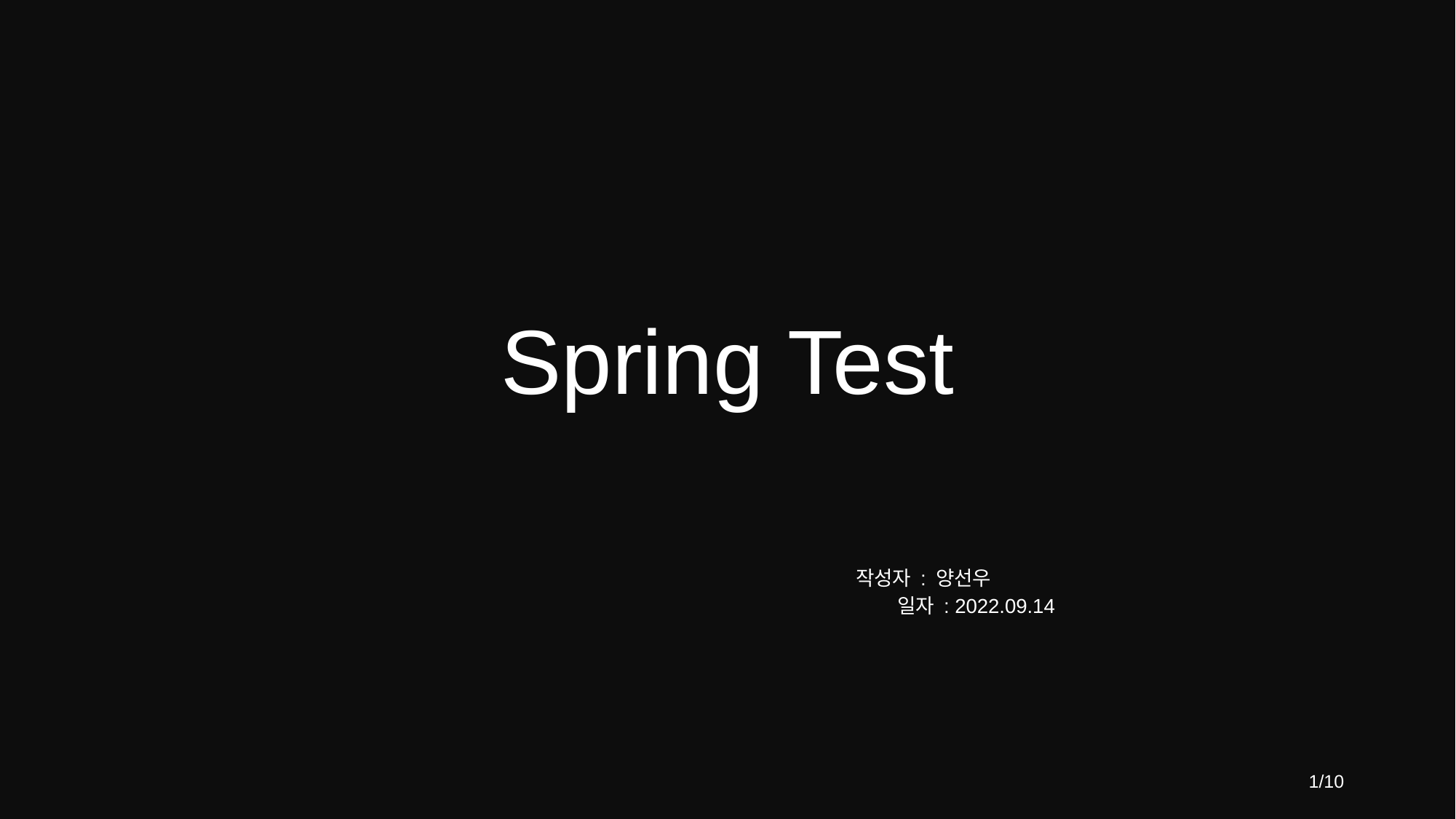

# Spring Test

				작성자 : 양선우
  				  일자 : 2022.09.14
1/10